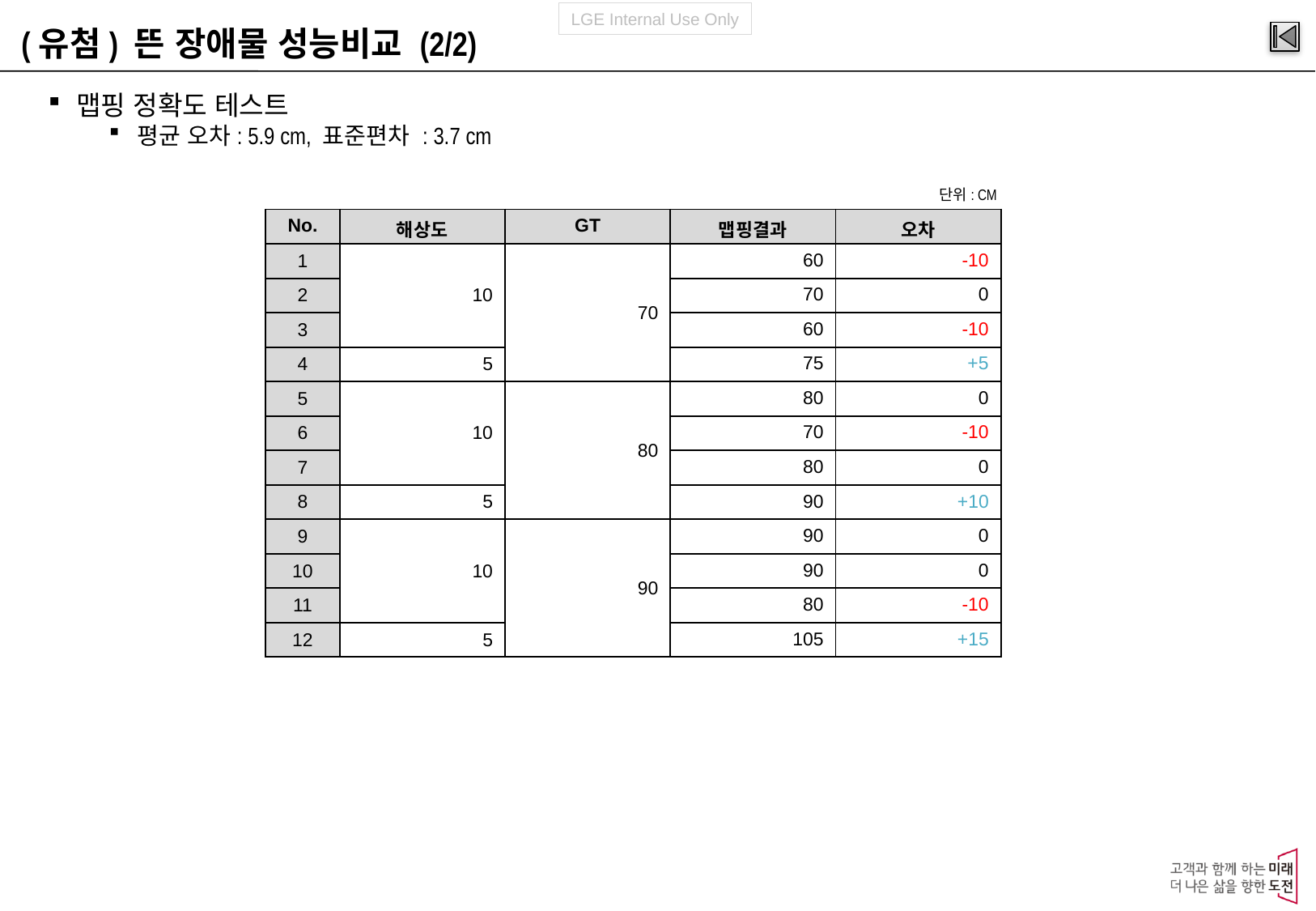

(유첨) 뜬 장애물 성능비교 (2/2)

맵핑 정확도 테스트
평균 오차: 5.9 cm, 표준편차 : 3.7 cm

단위: CM
| No. | 해상도 | GT | 맵핑결과 | 오차 |
| --- | --- | --- | --- | --- |
| 1 | 10 | 70 | 60 | -10 |
| 2 |  |  | 70 | 0 |
| 3 |  |  | 60 | -10 |
| 4 | 5 |  | 75 | +5 |
| 5 | 10 | 80 | 80 | 0 |
| 6 |  |  | 70 | -10 |
| 7 |  |  | 80 | 0 |
| 8 | 5 |  | 90 | +10 |
| 9 | 10 | 90 | 90 | 0 |
| 10 |  |  | 90 | 0 |
| 11 |  |  | 80 | -10 |
| 12 | 5 |  | 105 | +15 |